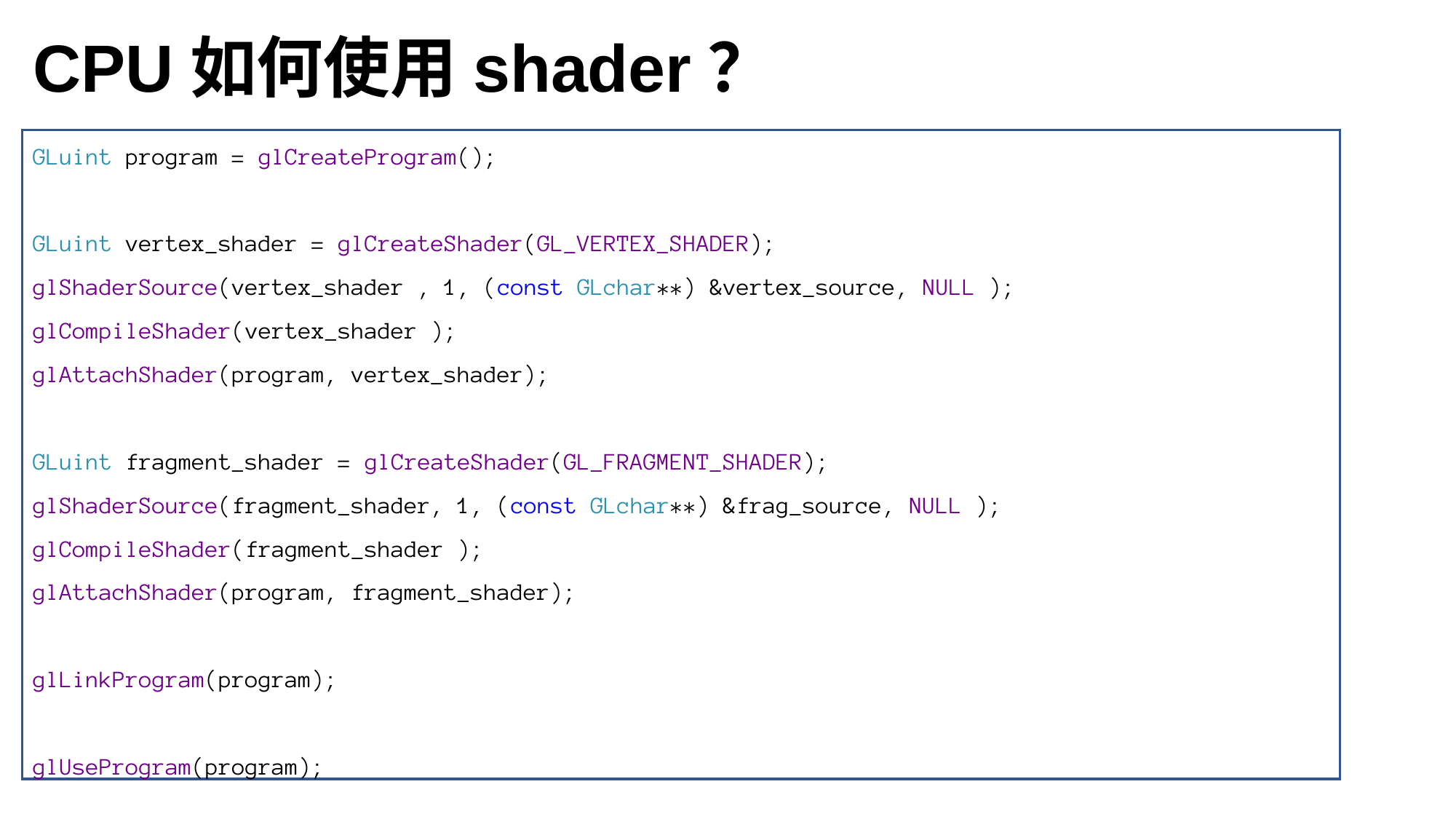

CPU如何使用shader？
GLuint program = glCreateProgram();

GLuint vertex_shader = glCreateShader(GL_VERTEX_SHADER);
glShaderSource(vertex_shader , 1, (const GLchar**) &vertex_source, NULL );
glCompileShader(vertex_shader );
glAttachShader(program, vertex_shader);

GLuint fragment_shader = glCreateShader(GL_FRAGMENT_SHADER);
glShaderSource(fragment_shader, 1, (const GLchar**) &frag_source, NULL );
glCompileShader(fragment_shader );
glAttachShader(program, fragment_shader);

glLinkProgram(program);

glUseProgram(program);